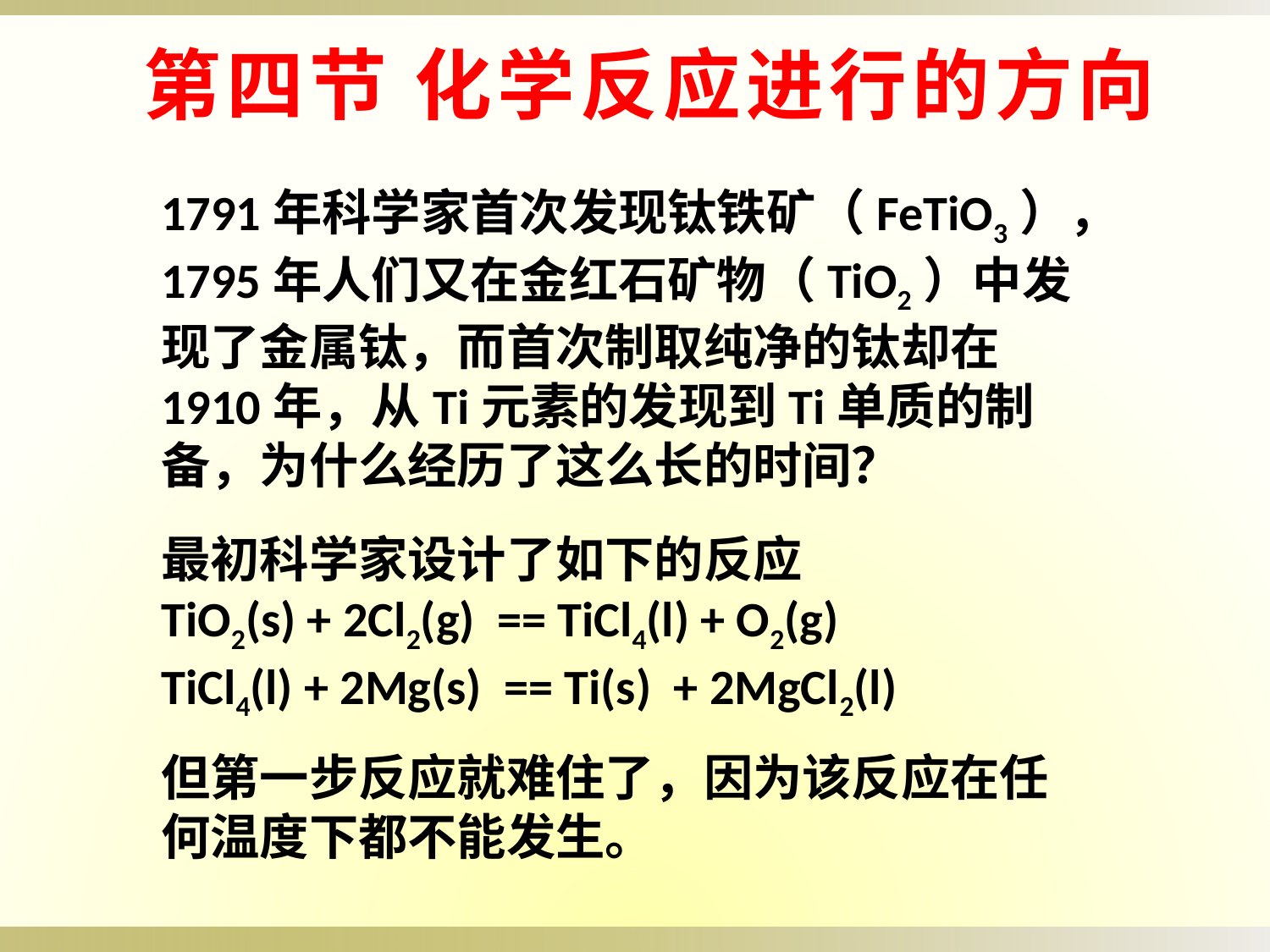

第四节 化学反应进行的方向
1791年科学家首次发现钛铁矿（FeTiO3），1795年人们又在金红石矿物（TiO2）中发现了金属钛，而首次制取纯净的钛却在1910年，从Ti元素的发现到Ti单质的制备，为什么经历了这么长的时间？
最初科学家设计了如下的反应
TiO2(s) + 2Cl2(g)  == TiCl4(l) + O2(g)
TiCl4(l) + 2Mg(s)  == Ti(s)  + 2MgCl2(l)
但第一步反应就难住了，因为该反应在任何温度下都不能发生。